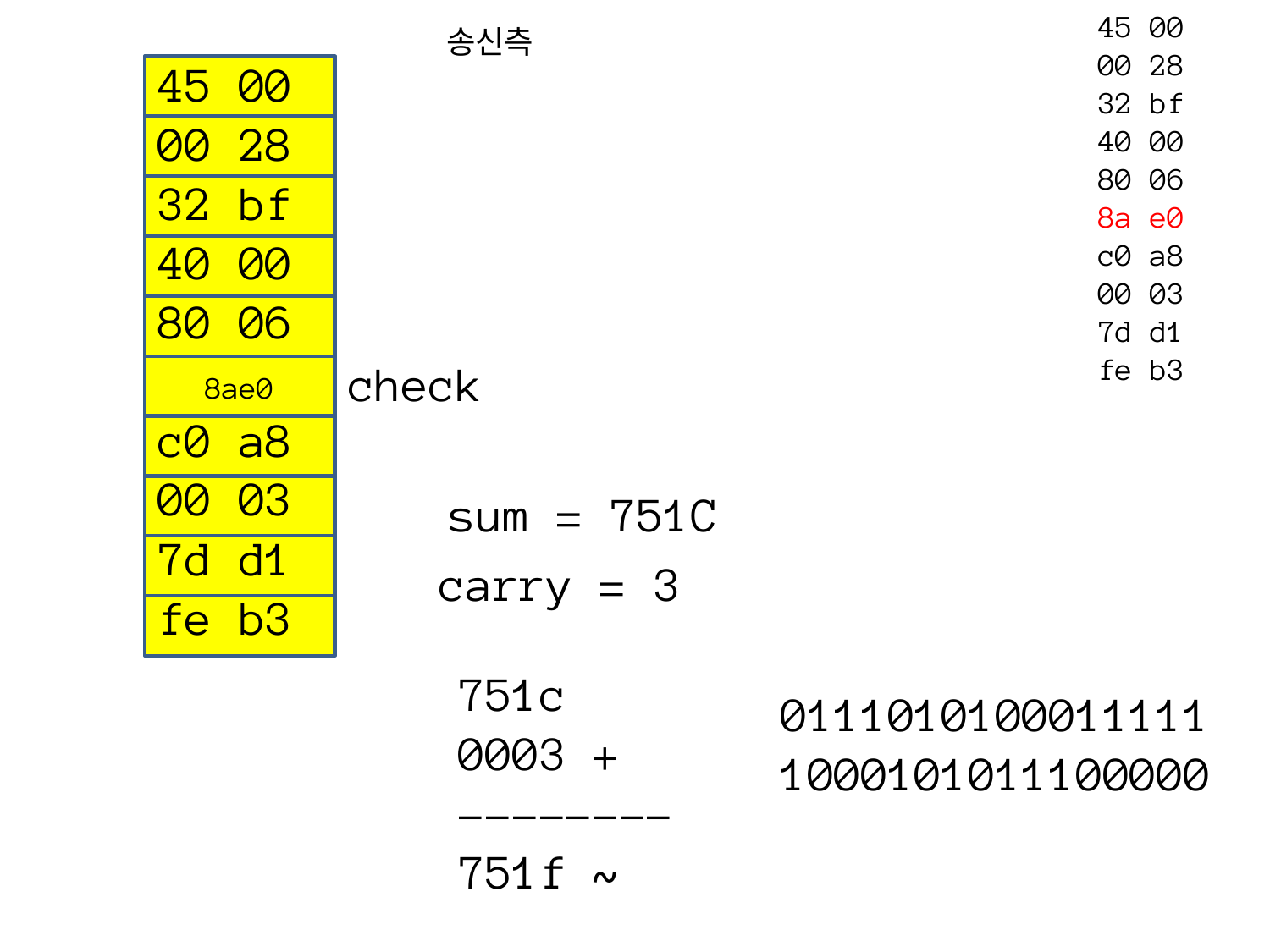

45 00
00 28
32 bf
40 00
80 06
8a e0
c0 a8
00 03
7d d1
fe b3

송신측
45 00
00 28
32 bf
40 00
80 06

c0 a8
00 03
7d d1
fe b3

check
8ae0

sum = 751C

carry = 3

751c
0003 +
--------
751f ~
0111010100011111
1000101011100000